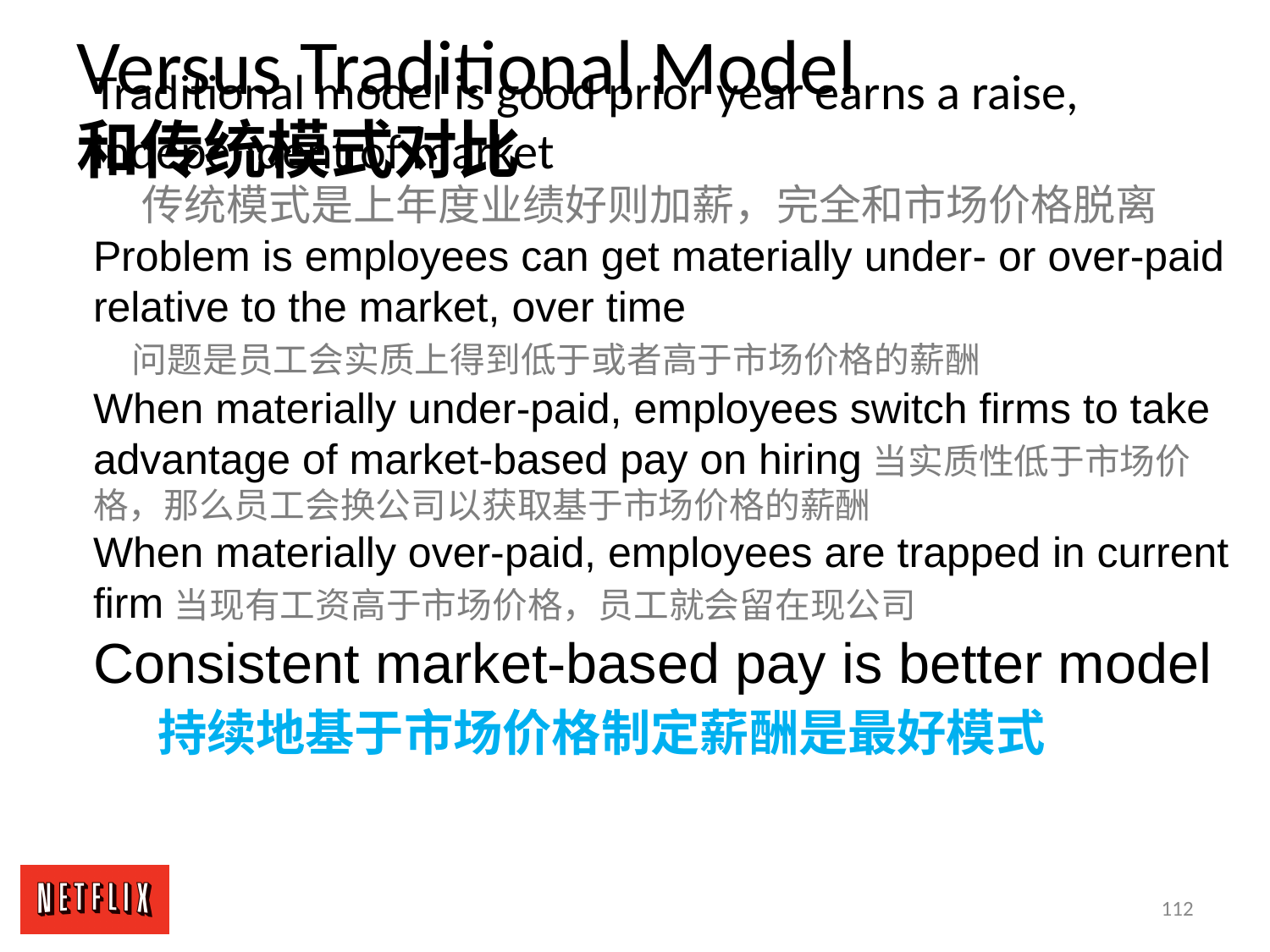

Versus Traditional Model
和传统模式对比
Traditional model is good prior year earns a raise, independent of market
    传统模式是上年度业绩好则加薪，完全和市场价格脱离
Problem is employees can get materially under- or over-paid relative to the market, over time
   问题是员工会实质上得到低于或者高于市场价格的薪酬
When materially under-paid, employees switch firms to take advantage of market-based pay on hiring当实质性低于市场价格，那么员工会换公司以获取基于市场价格的薪酬
When materially over-paid, employees are trapped in current firm当现有工资高于市场价格，员工就会留在现公司
Consistent market-based pay is better model
    持续地基于市场价格制定薪酬是最好模式

112